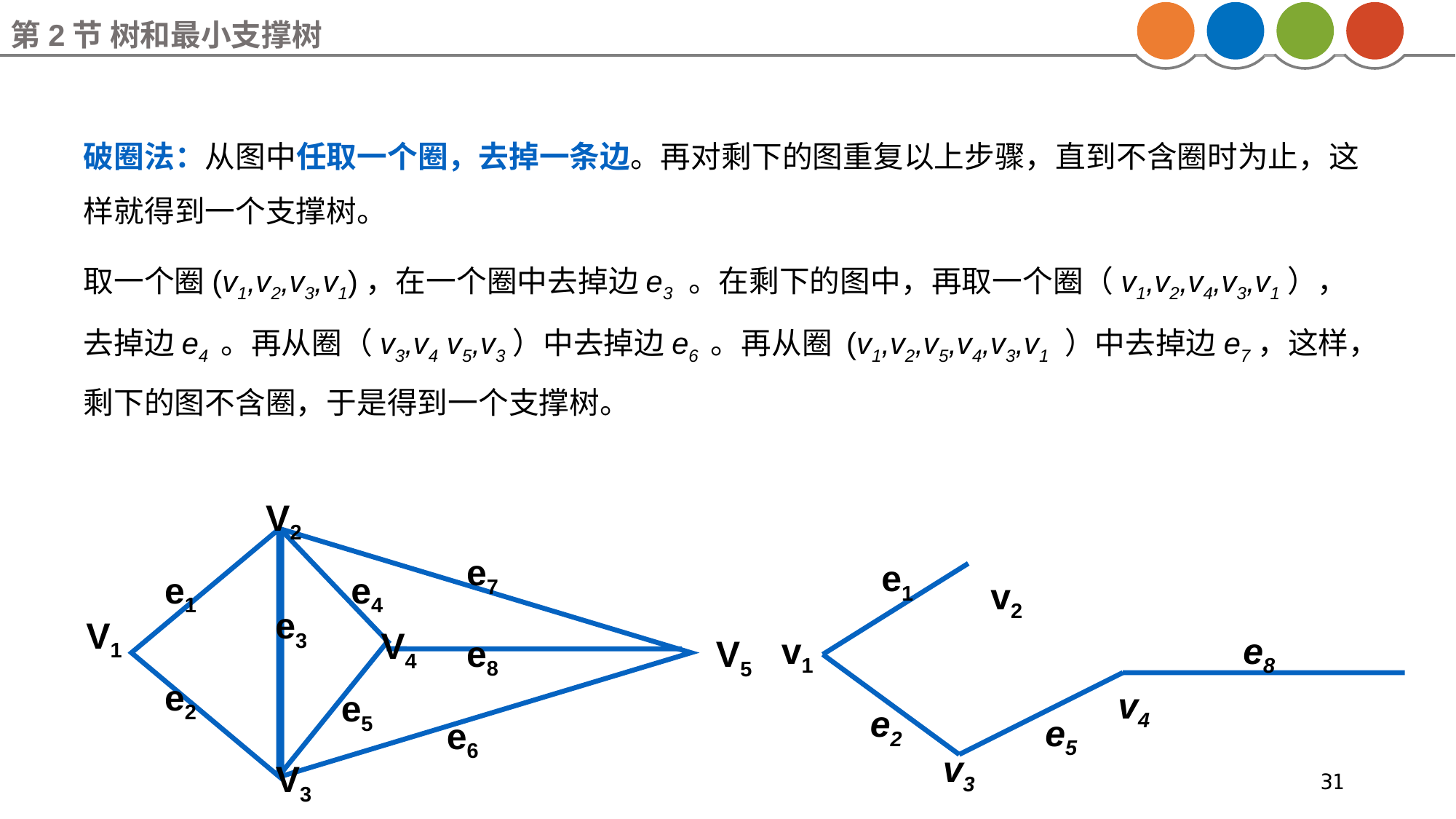

第2节 树和最小支撑树
破圈法：从图中任取一个圈，去掉一条边。再对剩下的图重复以上步骤，直到不含圈时为止，这样就得到一个支撑树。
取一个圈(v1,v2,v3,v1)，在一个圈中去掉边e3 。在剩下的图中，再取一个圈（v1,v2,v4,v3,v1），去掉边e4 。再从圈（v3,v4 v5,v3）中去掉边e6 。再从圈 (v1,v2,v5,v4,v3,v1 ）中去掉边e7，这样，剩下的图不含圈，于是得到一个支撑树。

V2

e7
e1

e1
e4
v2

e3
V1
V4
v1
e8
e8
V5

e2
v4
e5
e2
e5
e6
v3
V3
31